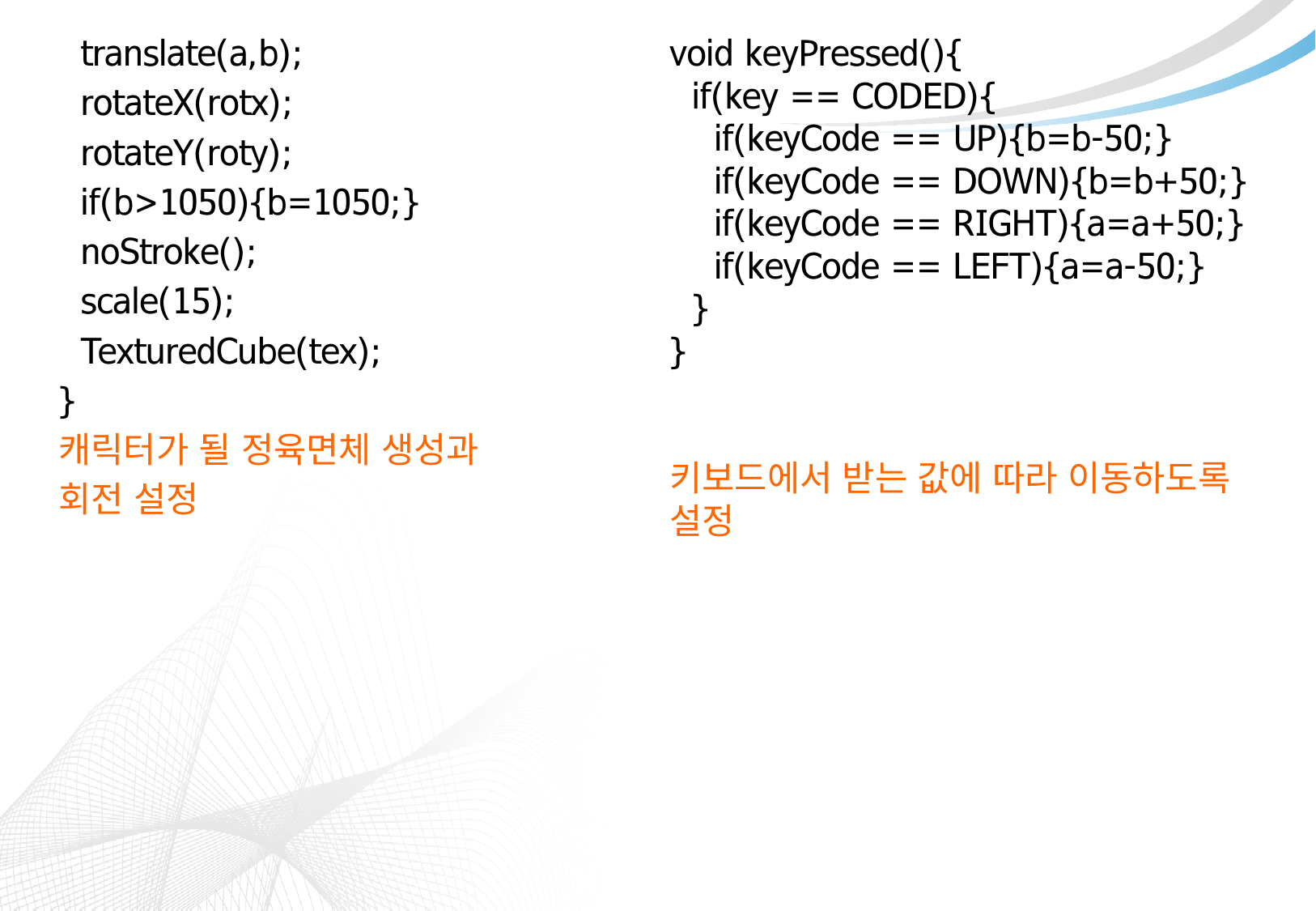

translate(a,b);
  rotateX(rotx);
  rotateY(roty);
  if(b>1050){b=1050;}
  noStroke();
  scale(15);
  TexturedCube(tex);
}
캐릭터가 될 정육면체 생성과
회전 설정
void keyPressed(){
  if(key == CODED){
    if(keyCode == UP){b=b-50;}
    if(keyCode == DOWN){b=b+50;}
    if(keyCode == RIGHT){a=a+50;}
    if(keyCode == LEFT){a=a-50;}
  }
}

키보드에서 받는 값에 따라 이동하도록 설정